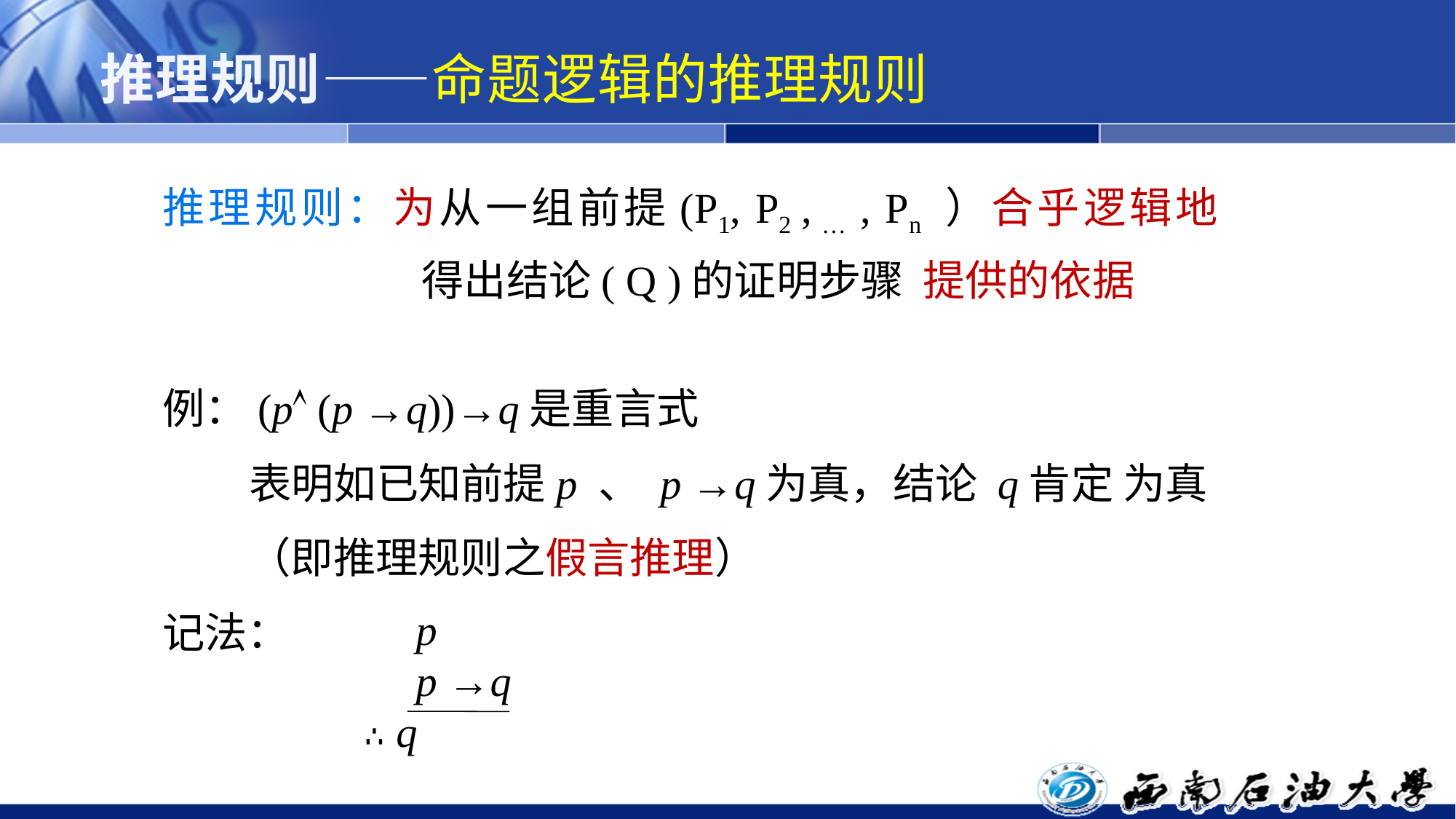

# 推理规则——命题逻辑的推理规则
推理规则：为从一组前提(P1, P2 , … , Pn ）合乎逻辑地			得出结论( Q )的证明步骤  提供的依据

例：(p∧ (p →q))→q是重言式
	表明如已知前提p 、 p →q为真，结论 q肯定 为真
        （即推理规则之假言推理）
记法：
     p
     p →q
∴ q